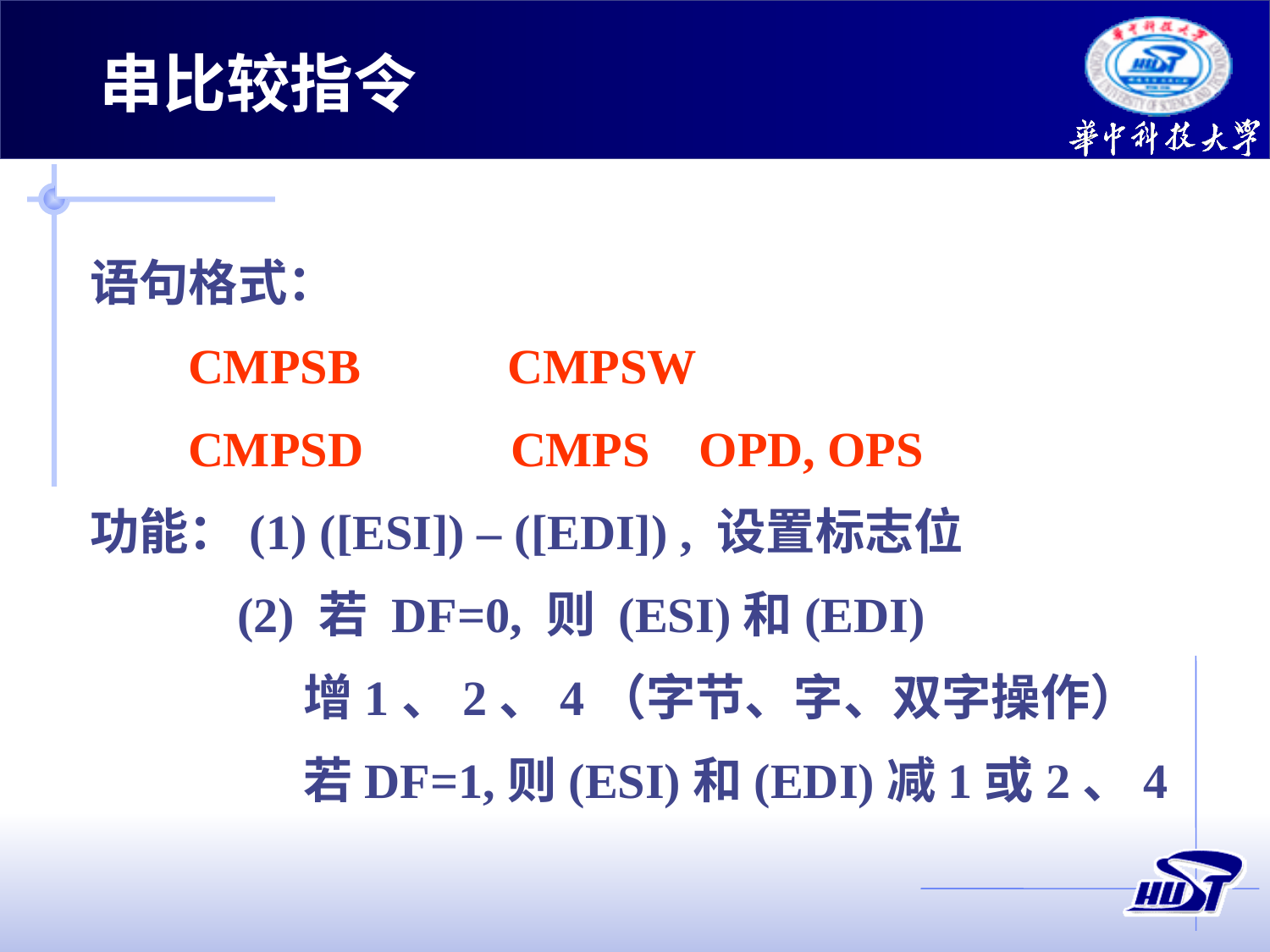

串比较指令
语句格式：
        CMPSB            CMPSW
        CMPSD            CMPS    OPD, OPS
功能：(1) ([ESI]) – ([EDI]) , 设置标志位
            (2) 若 DF=0, 则 (ESI)和(EDI)
                  增1、2、4（字节、字、双字操作）
                  若DF=1,则(ESI)和(EDI)减1或2、4